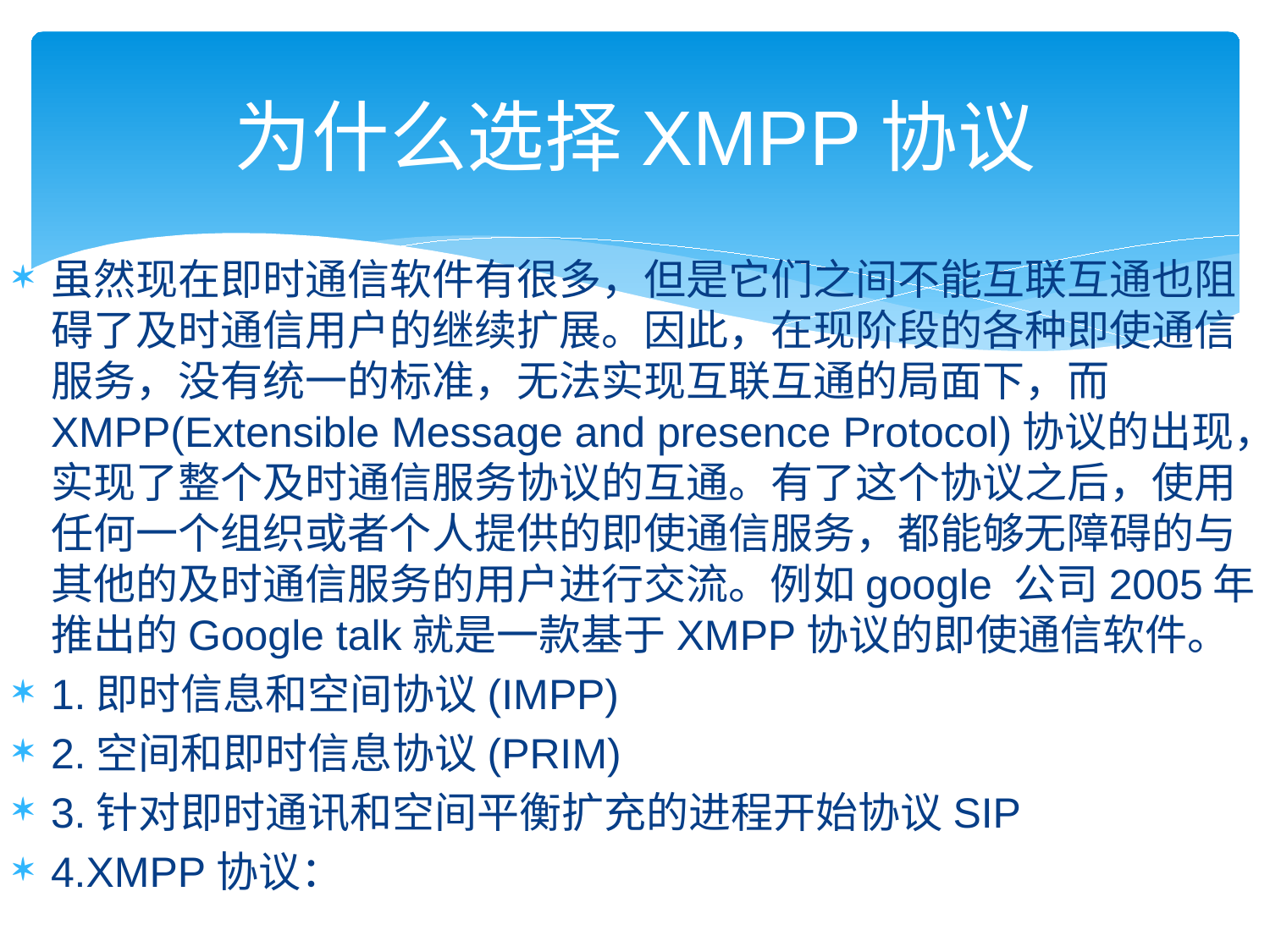

# 为什么选择XMPP协议
虽然现在即时通信软件有很多，但是它们之间不能互联互通也阻碍了及时通信用户的继续扩展。因此，在现阶段的各种即使通信服务，没有统一的标准，无法实现互联互通的局面下，而XMPP(Extensible Message and presence Protocol)协议的出现，实现了整个及时通信服务协议的互通。有了这个协议之后，使用任何一个组织或者个人提供的即使通信服务，都能够无障碍的与其他的及时通信服务的用户进行交流。例如google 公司2005年推出的Google talk就是一款基于XMPP协议的即使通信软件。
1.即时信息和空间协议(IMPP)
2.空间和即时信息协议(PRIM)
3.针对即时通讯和空间平衡扩充的进程开始协议SIP
4.XMPP协议：